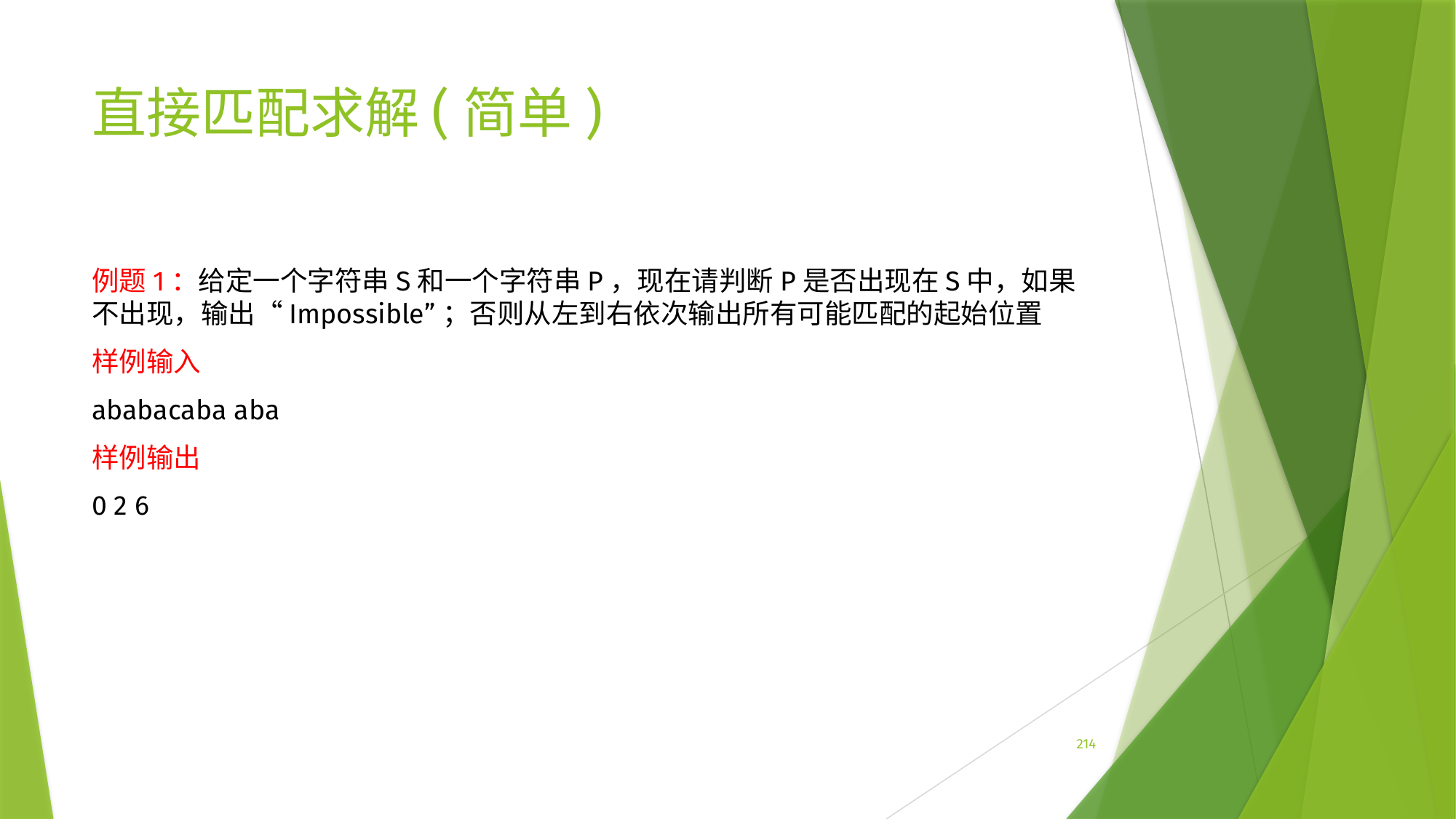

# 直接匹配求解(简单)
例题1：给定一个字符串S和一个字符串P，现在请判断P是否出现在S中，如果不出现，输出“Impossible”；否则从左到右依次输出所有可能匹配的起始位置
样例输入
ababacaba aba
样例输出
0 2 6

214